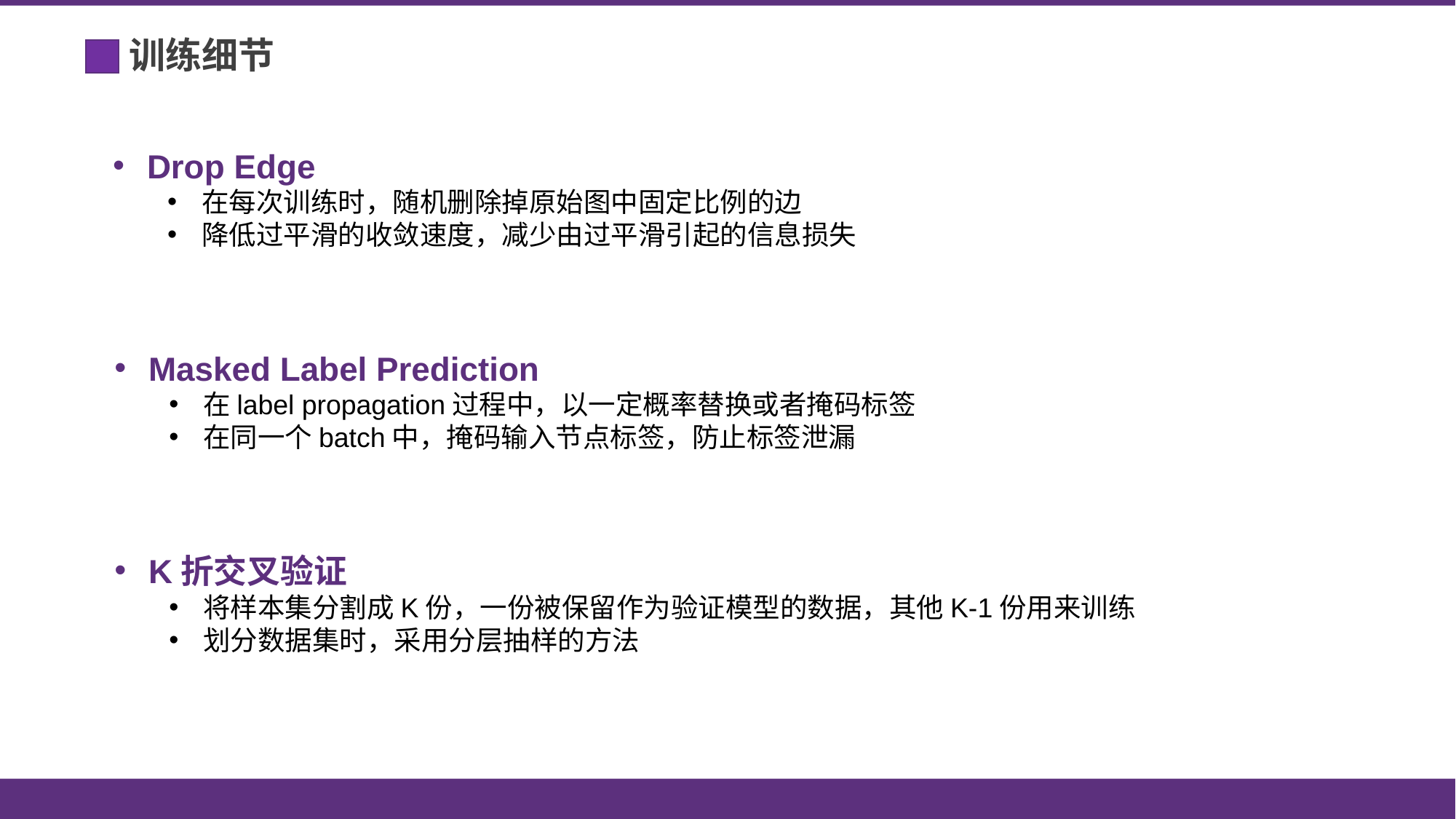

训练细节

Drop Edge
在每次训练时，随机删除掉原始图中固定比例的边
降低过平滑的收敛速度，减少由过平滑引起的信息损失
Masked Label Prediction
在label propagation过程中，以一定概率替换或者掩码标签
在同一个batch中，掩码输入节点标签，防止标签泄漏
K折交叉验证
将样本集分割成K份，一份被保留作为验证模型的数据，其他K-1份用来训练
划分数据集时，采用分层抽样的方法